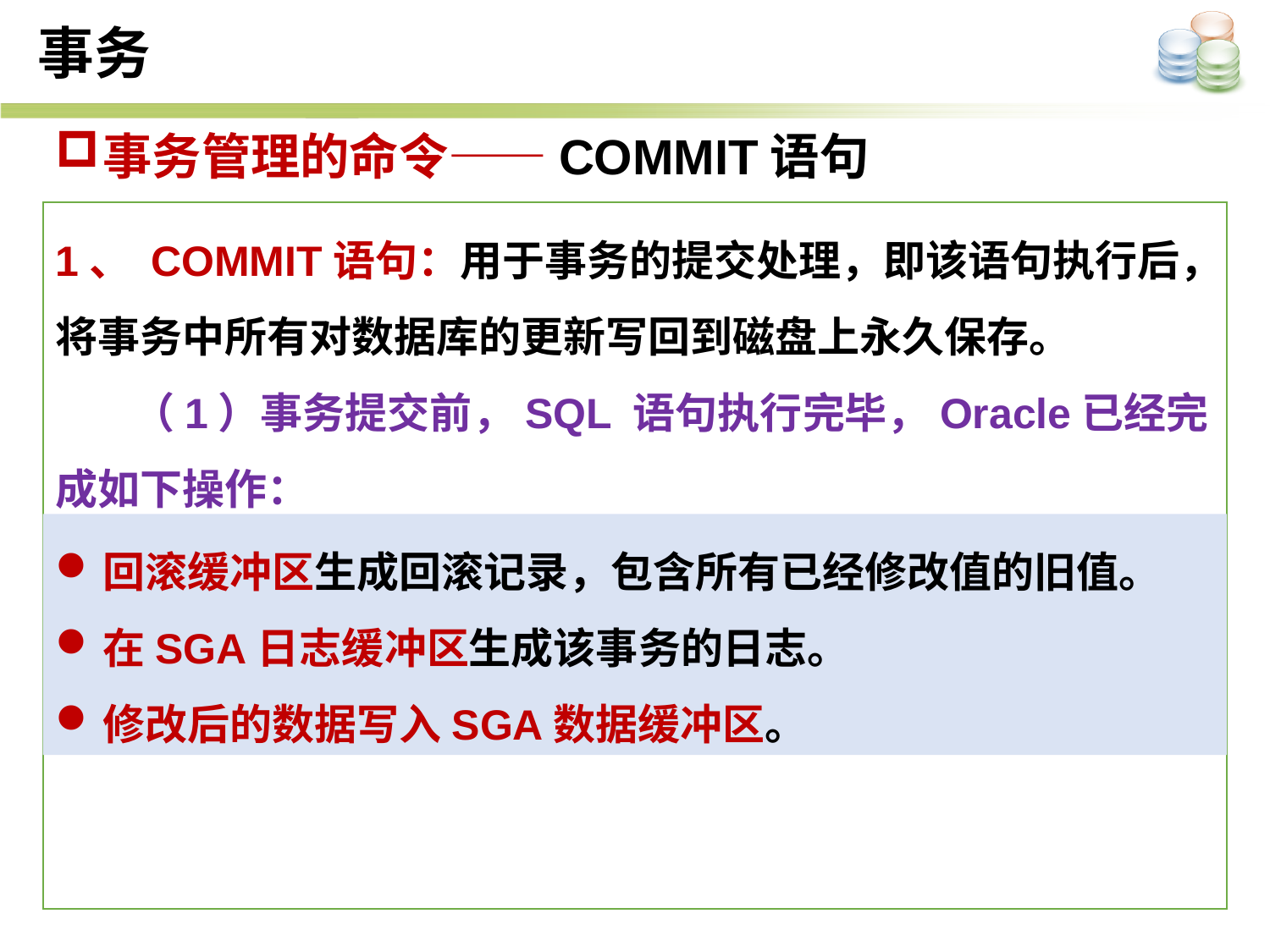

事务
事务管理的命令——COMMIT语句
1、 COMMIT语句：用于事务的提交处理，即该语句执行后，将事务中所有对数据库的更新写回到磁盘上永久保存。
       （1）事务提交前，SQL 语句执行完毕，Oracle已经完成如下操作：

回滚缓冲区生成回滚记录，包含所有已经修改值的旧值。
在SGA日志缓冲区生成该事务的日志。
修改后的数据写入SGA数据缓冲区。
18